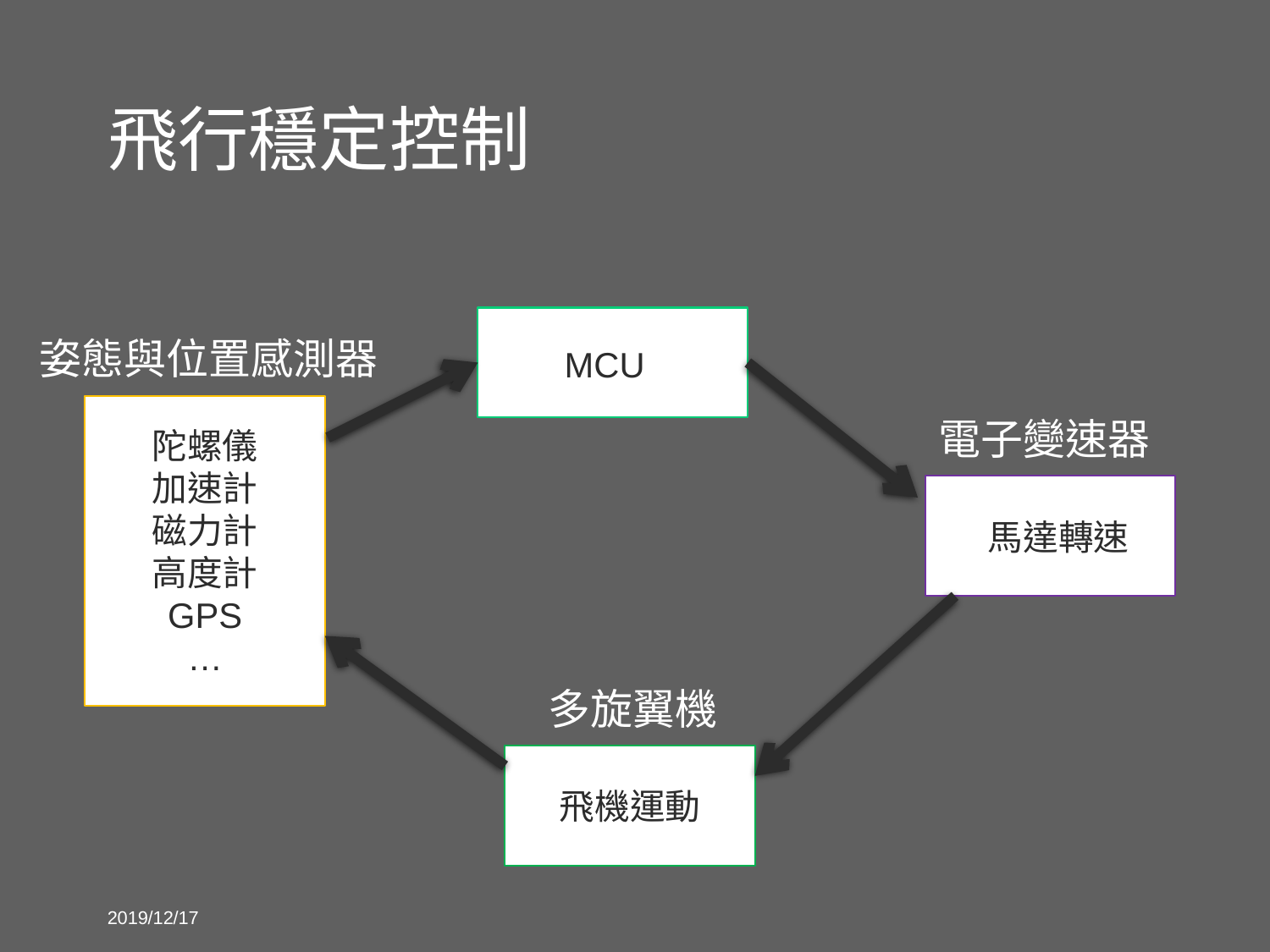

# 飛行穩定控制

姿態與位置感測器
MCU
陀螺儀
加速計
磁力計
高度計
GPS
…
電子變速器
 馬達轉速
多旋翼機
飛機運動
2019/12/17
15